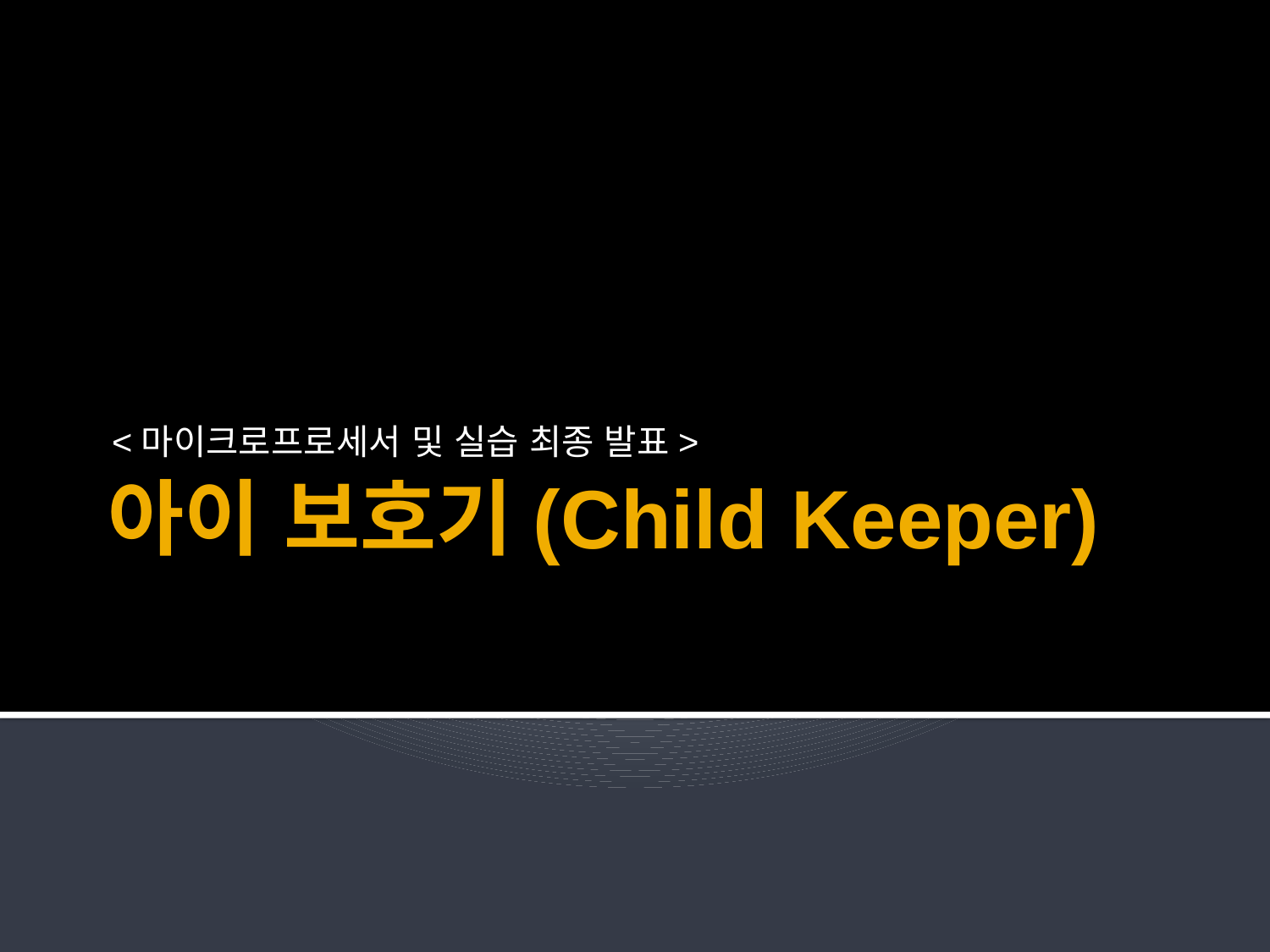

<마이크로프로세서 및 실습 최종 발표>
# 아이 보호기(Child Keeper)